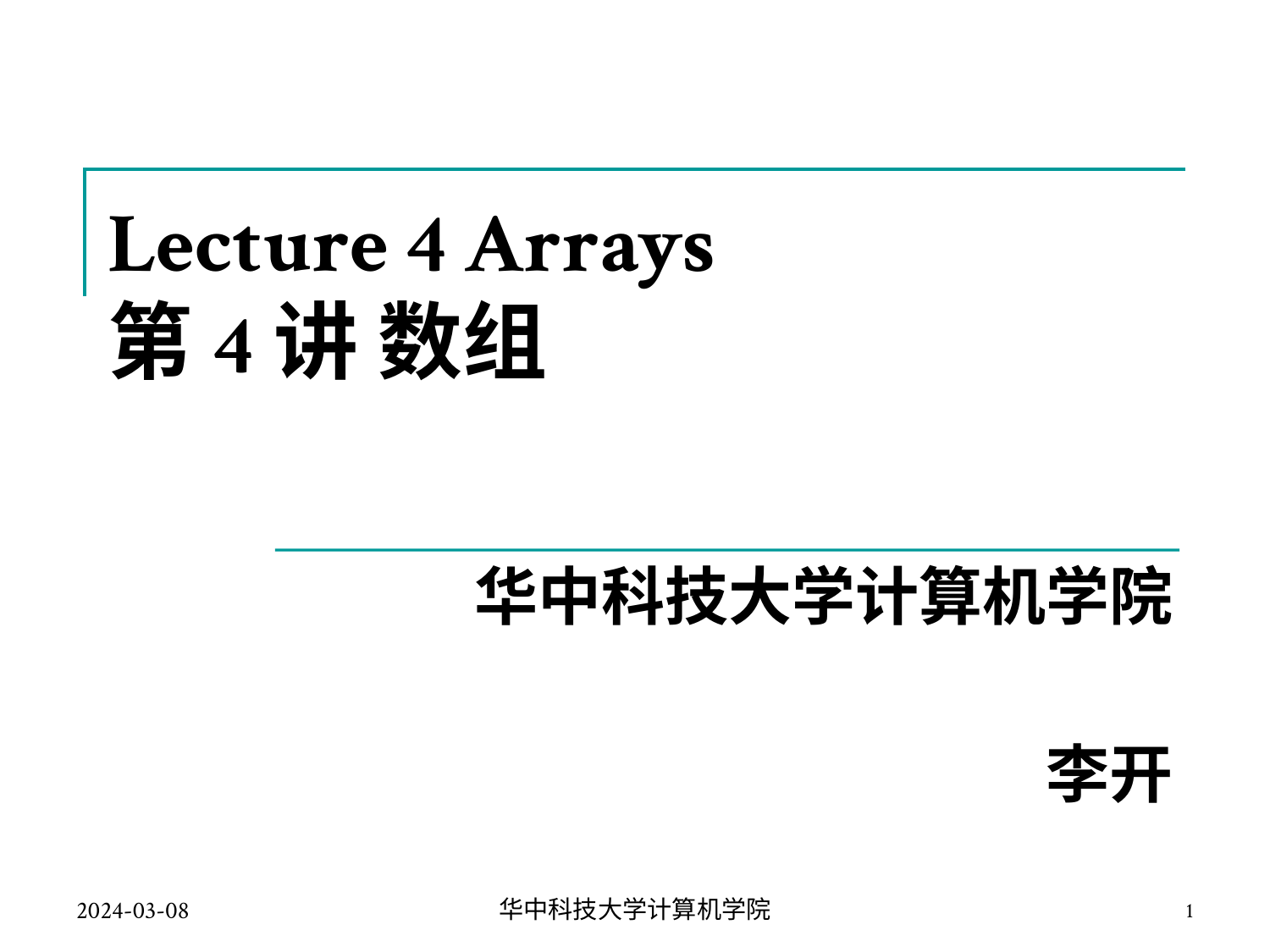

# Lecture 4 Arrays 第4讲 数组
华中科技大学计算机学院

李开
2024-03-08
华中科技大学计算机学院
1